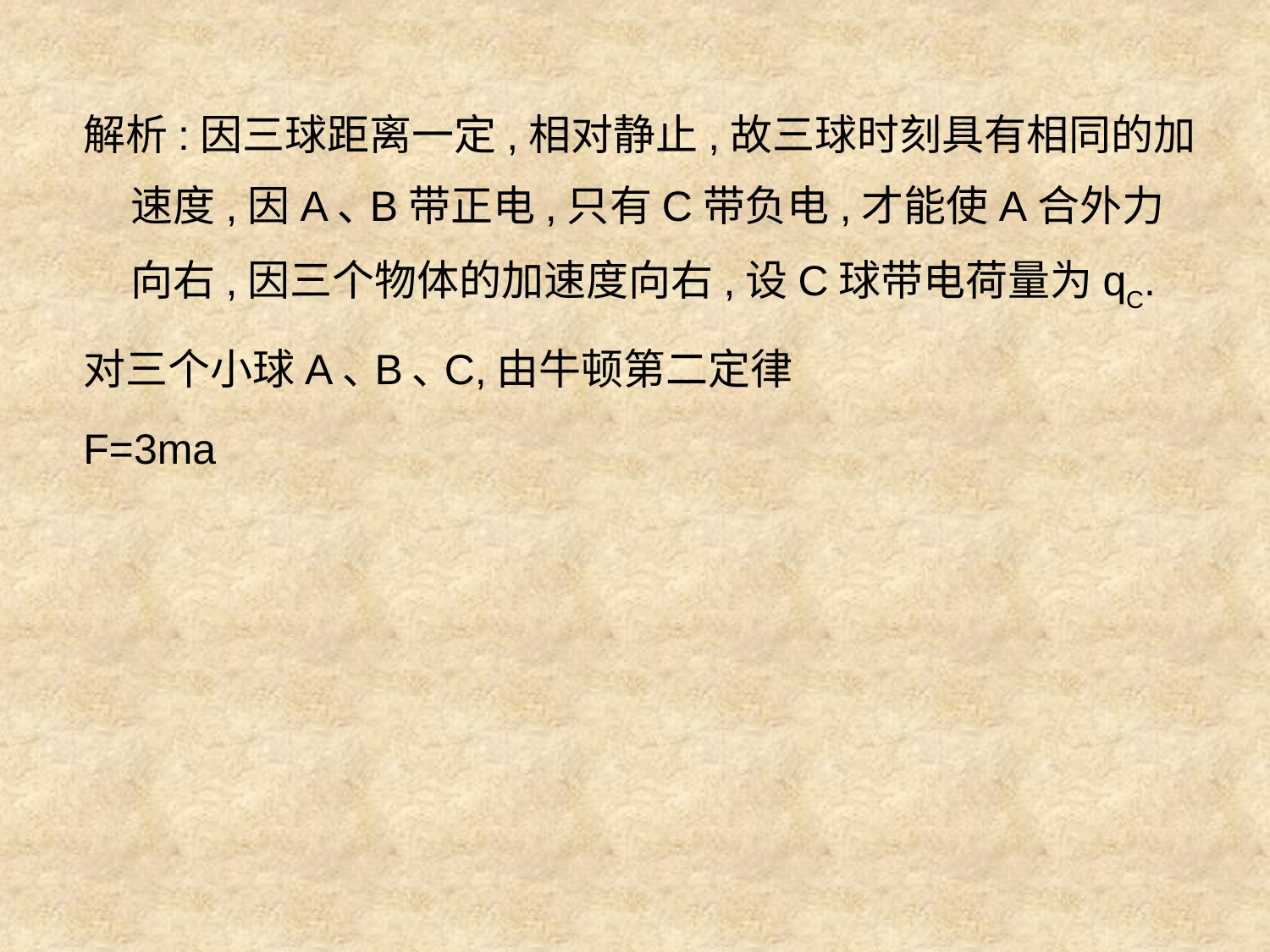

解析:因三球距离一定,相对静止,故三球时刻具有相同的加速度,因A､B带正电,只有C带负电,才能使A合外力向右,因三个物体的加速度向右,设C球带电荷量为qC.
对三个小球A､B､C,由牛顿第二定律
F=3ma